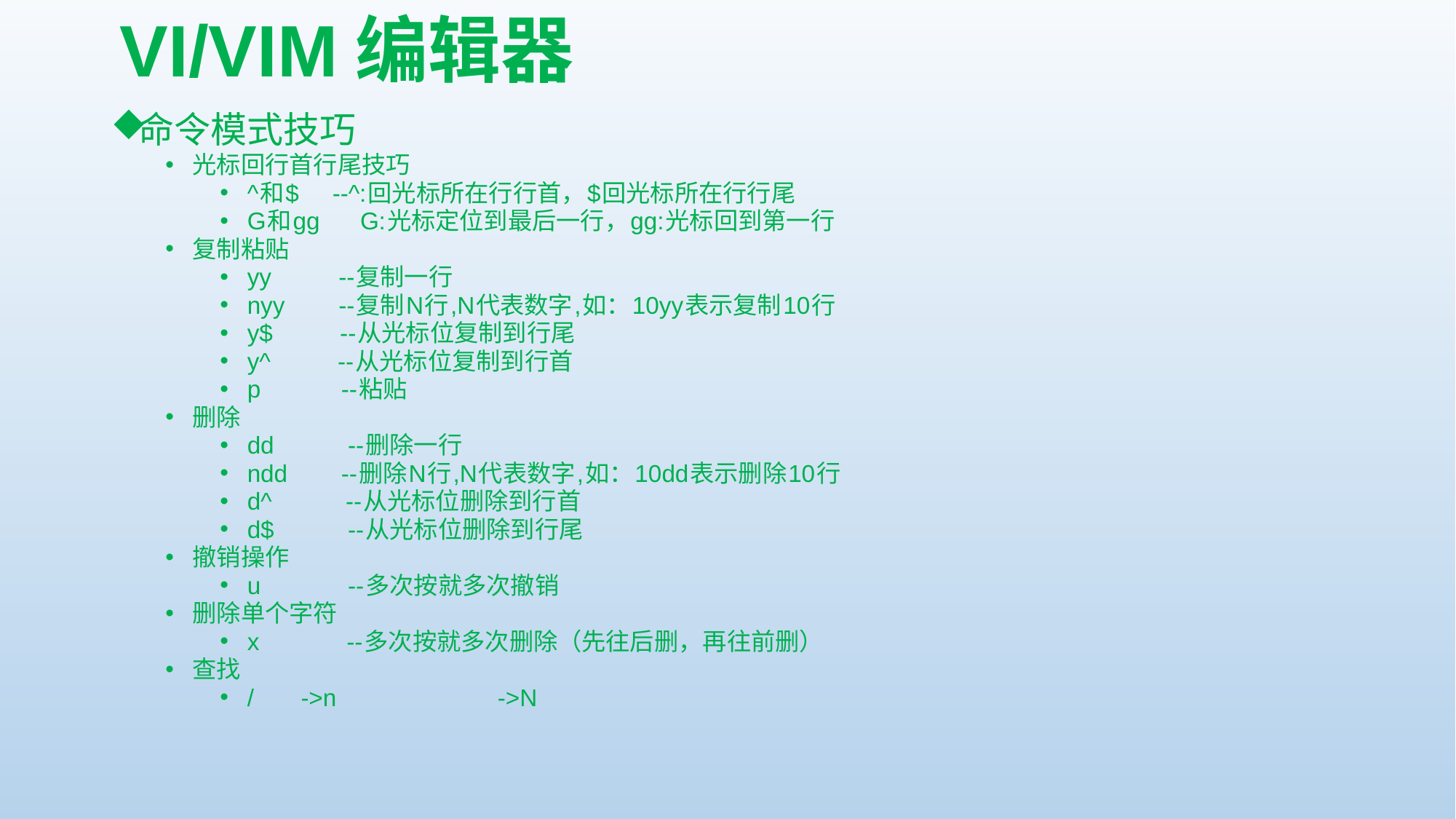

# VI/VIM编辑器
命令模式技巧
光标回行首行尾技巧
^和$     --^:回光标所在行行首，$回光标所在行行尾
G和gg      G:光标定位到最后一行，gg:光标回到第一行
复制粘贴
yy          --复制一行
nyy        --复制N行,N代表数字,如：10yy表示复制10行
y$          --从光标位复制到行尾
y^          --从光标位复制到行首
p            --粘贴
删除
dd           --删除一行
ndd        --删除N行,N代表数字,如：10dd表示删除10行
d^           --从光标位删除到行首
d$           --从光标位删除到行尾
撤销操作
u             --多次按就多次撤销
删除单个字符
x             --多次按就多次删除（先往后删，再往前删）
查找
/       ->n                        ->N